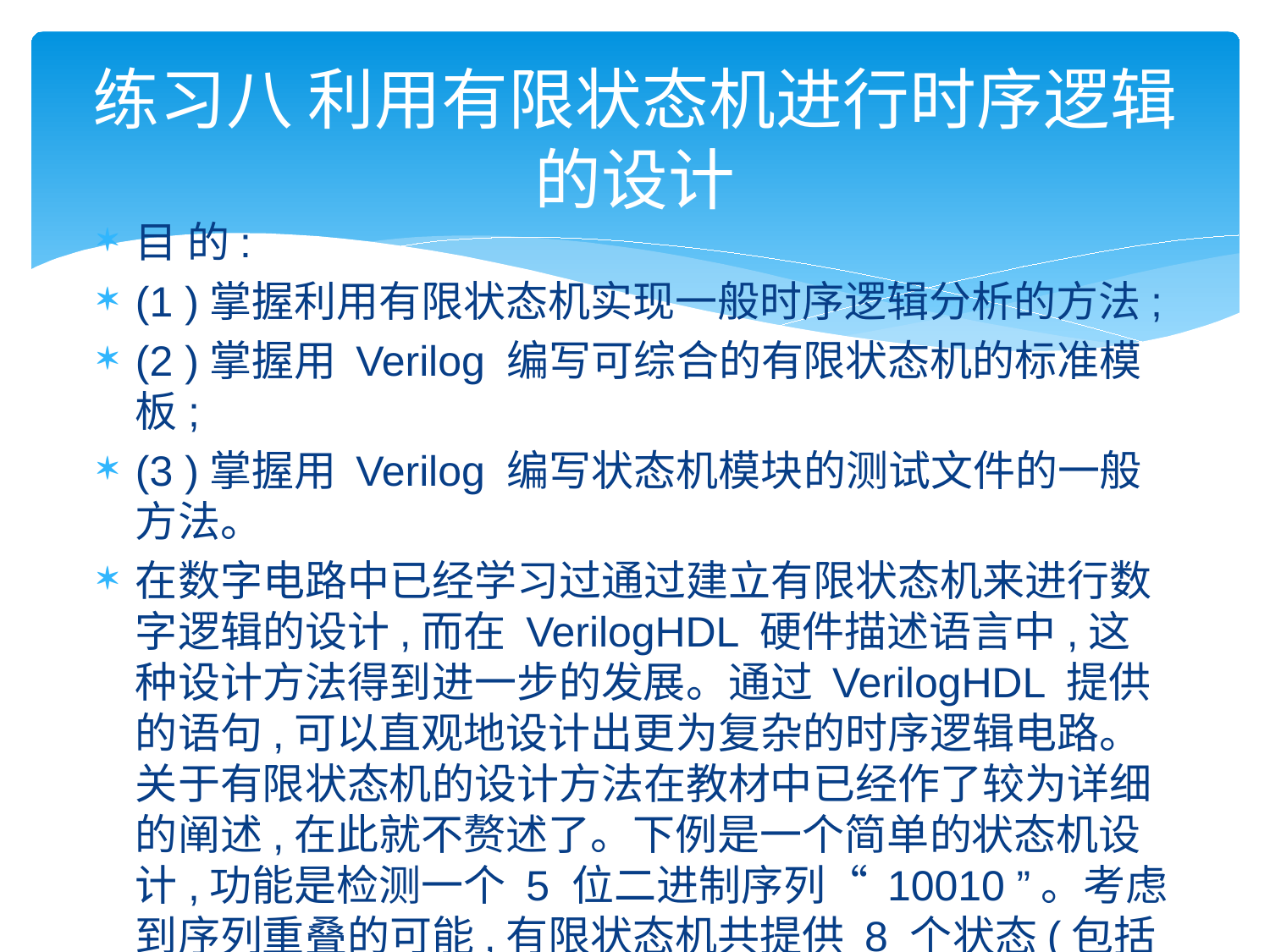

# 练习八 利用有限状态机进行时序逻辑的设计
目 的:
(1 )掌握利用有限状态机实现一般时序逻辑分析的方法;
(2 )掌握用 Verilog 编写可综合的有限状态机的标准模板;
(3 )掌握用 Verilog 编写状态机模块的测试文件的一般方法。
在数字电路中已经学习过通过建立有限状态机来进行数字逻辑的设计,而在 VerilogHDL 硬件描述语言中,这种设计方法得到进一步的发展。通过 VerilogHDL 提供的语句,可以直观地设计出更为复杂的时序逻辑电路。关于有限状态机的设计方法在教材中已经作了较为详细的阐述,在此就不赘述了。下例是一个简单的状态机设计,功能是检测一个 5 位二进制序列“ 10010 ”。考虑到序列重叠的可能,有限状态机共提供 8 个状态(包括初始状态 IDLE )。